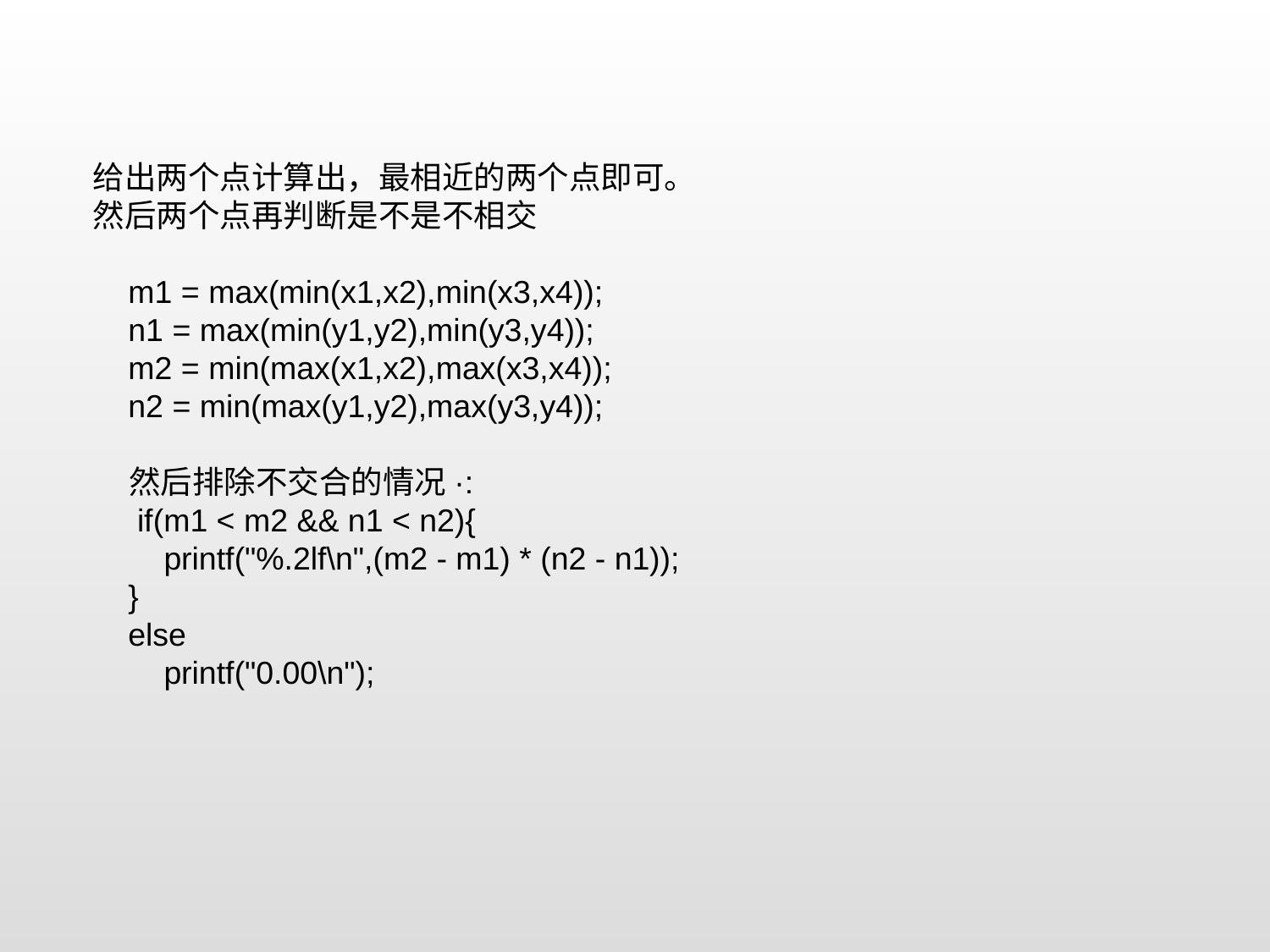

给出两个点计算出，最相近的两个点即可。
然后两个点再判断是不是不相交

    m1 = max(min(x1,x2),min(x3,x4));
    n1 = max(min(y1,y2),min(y3,y4));
    m2 = min(max(x1,x2),max(x3,x4));
    n2 = min(max(y1,y2),max(y3,y4));

    然后排除不交合的情况·:
     if(m1 < m2 && n1 < n2){
        printf("%.2lf\n",(m2 - m1) * (n2 - n1));
    }
    else
        printf("0.00\n");